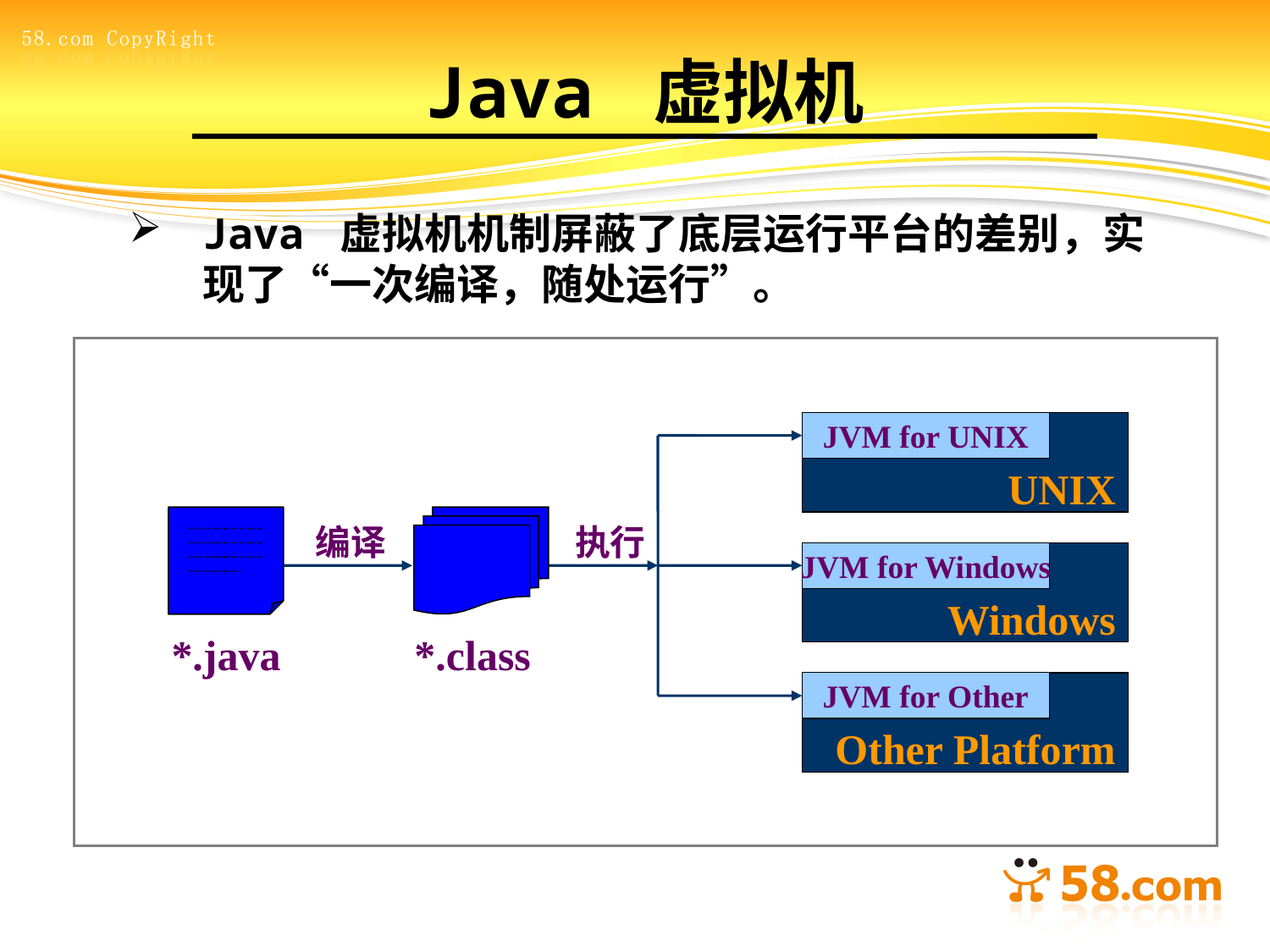

Java 虚拟机
Java 虚拟机机制屏蔽了底层运行平台的差别，实现了“一次编译，随处运行”。

UNIX
JVM for UNIX

*.class
编译
执行

Windows
JVM for Windows

*.java

Other Platform
JVM for Other